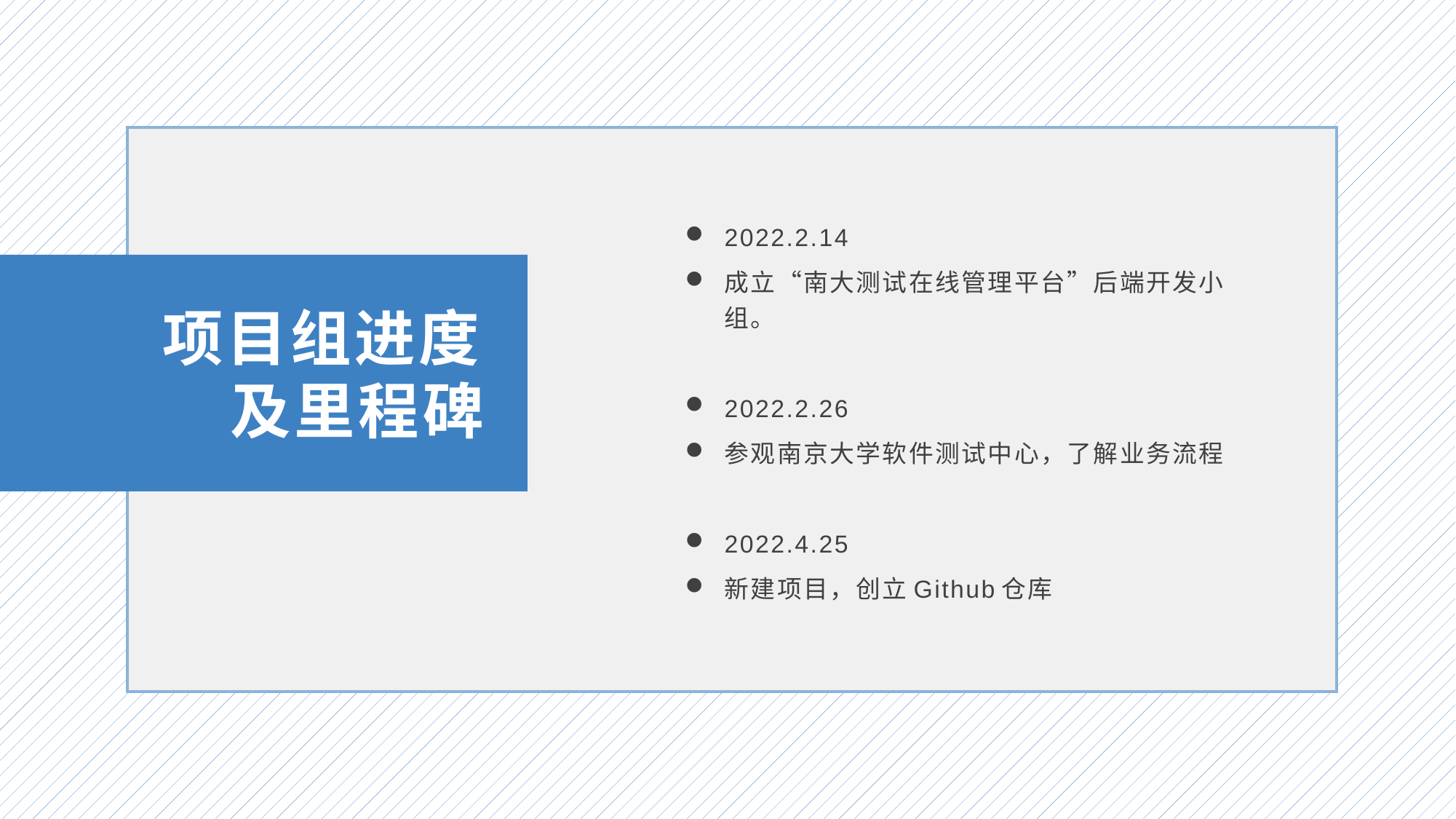

2022.2.14
成立“南大测试在线管理平台”后端开发小组。

2022.2.26
参观南京大学软件测试中心，了解业务流程

2022.4.25
新建项目，创立Github仓库

项目组进度及里程碑
13